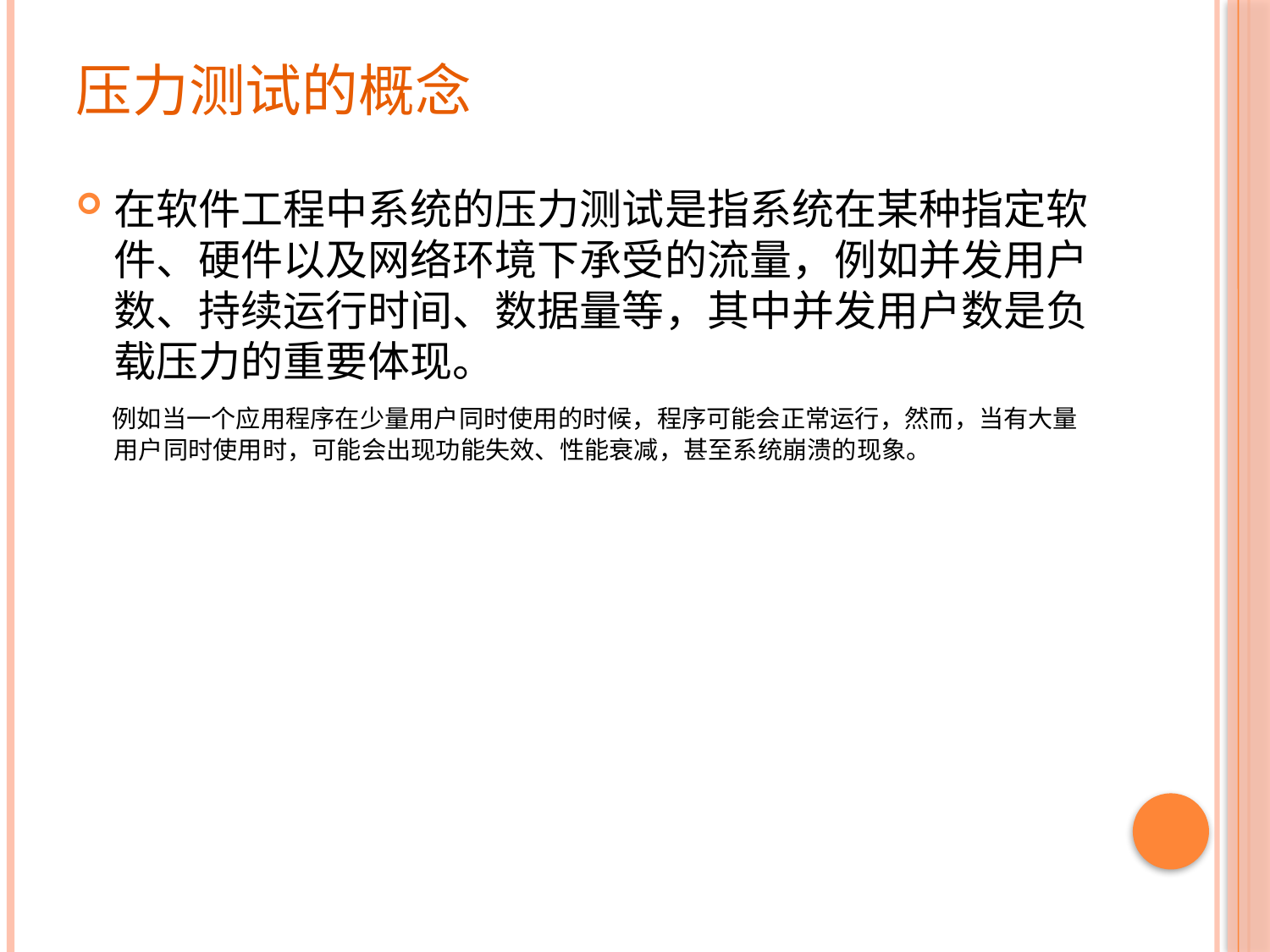

# 压力测试的概念
在软件工程中系统的压力测试是指系统在某种指定软件、硬件以及网络环境下承受的流量，例如并发用户数、持续运行时间、数据量等，其中并发用户数是负载压力的重要体现。
    例如当一个应用程序在少量用户同时使用的时候，程序可能会正常运行，然而，当有大量用户同时使用时，可能会出现功能失效、性能衰减，甚至系统崩溃的现象。